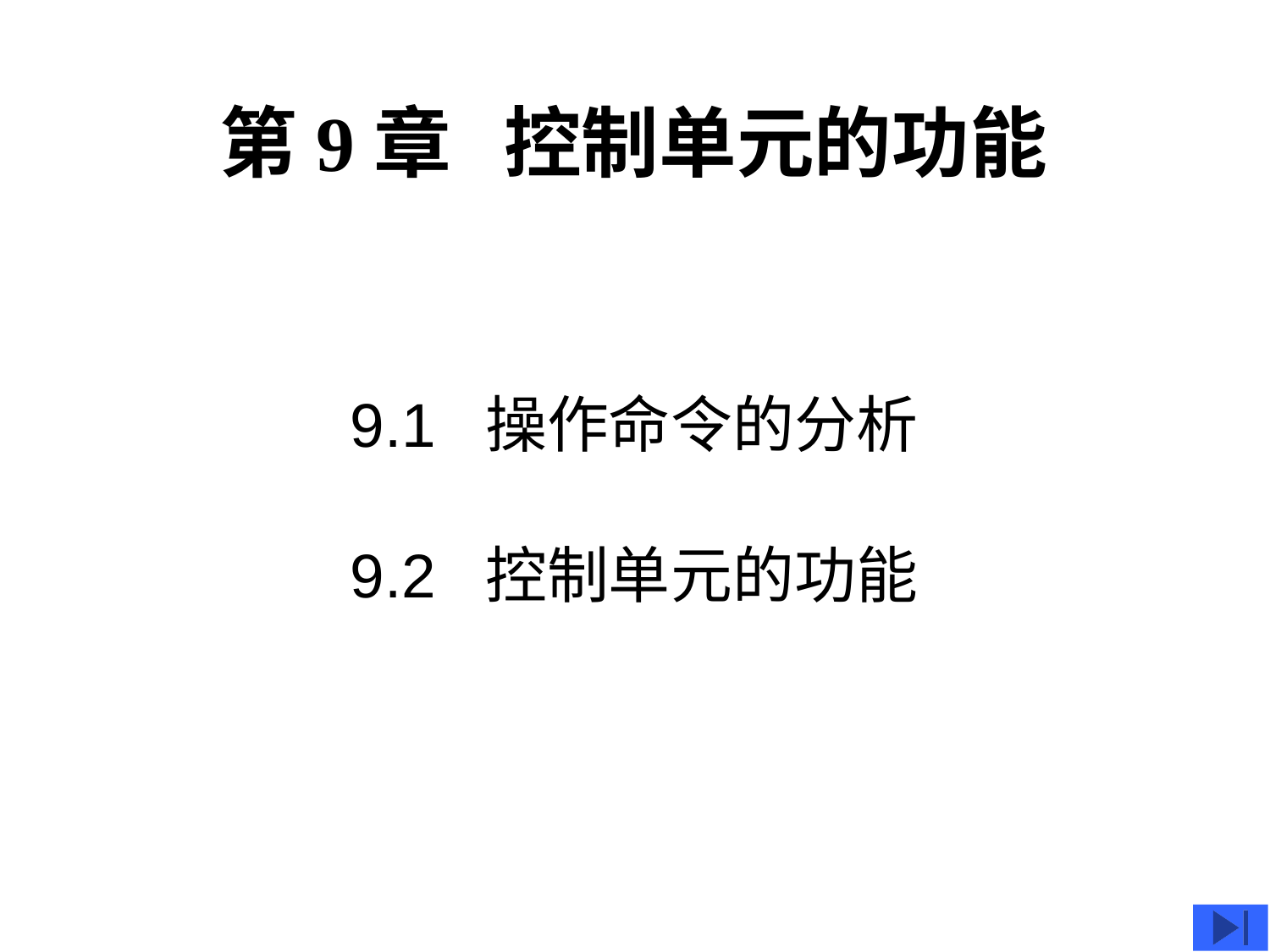

# 第9章   控制单元的功能
9.1  操作命令的分析
9.2  控制单元的功能